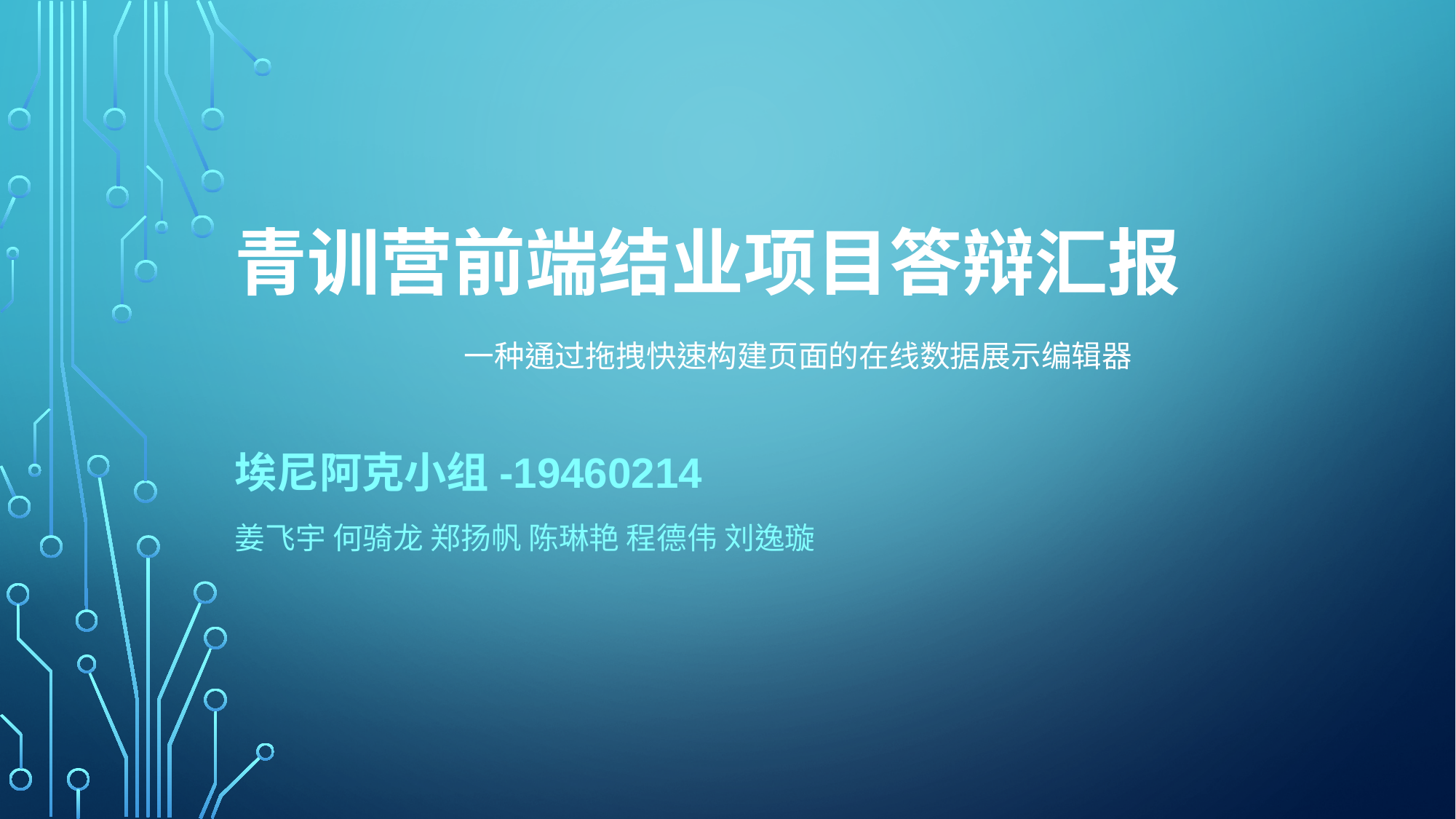

# 青训营前端结业项目答辩汇报 一种通过拖拽快速构建页面的在线数据展示编辑器
埃尼阿克小组-19460214
姜飞宇 何骑龙 郑扬帆 陈琳艳 程德伟 刘逸璇